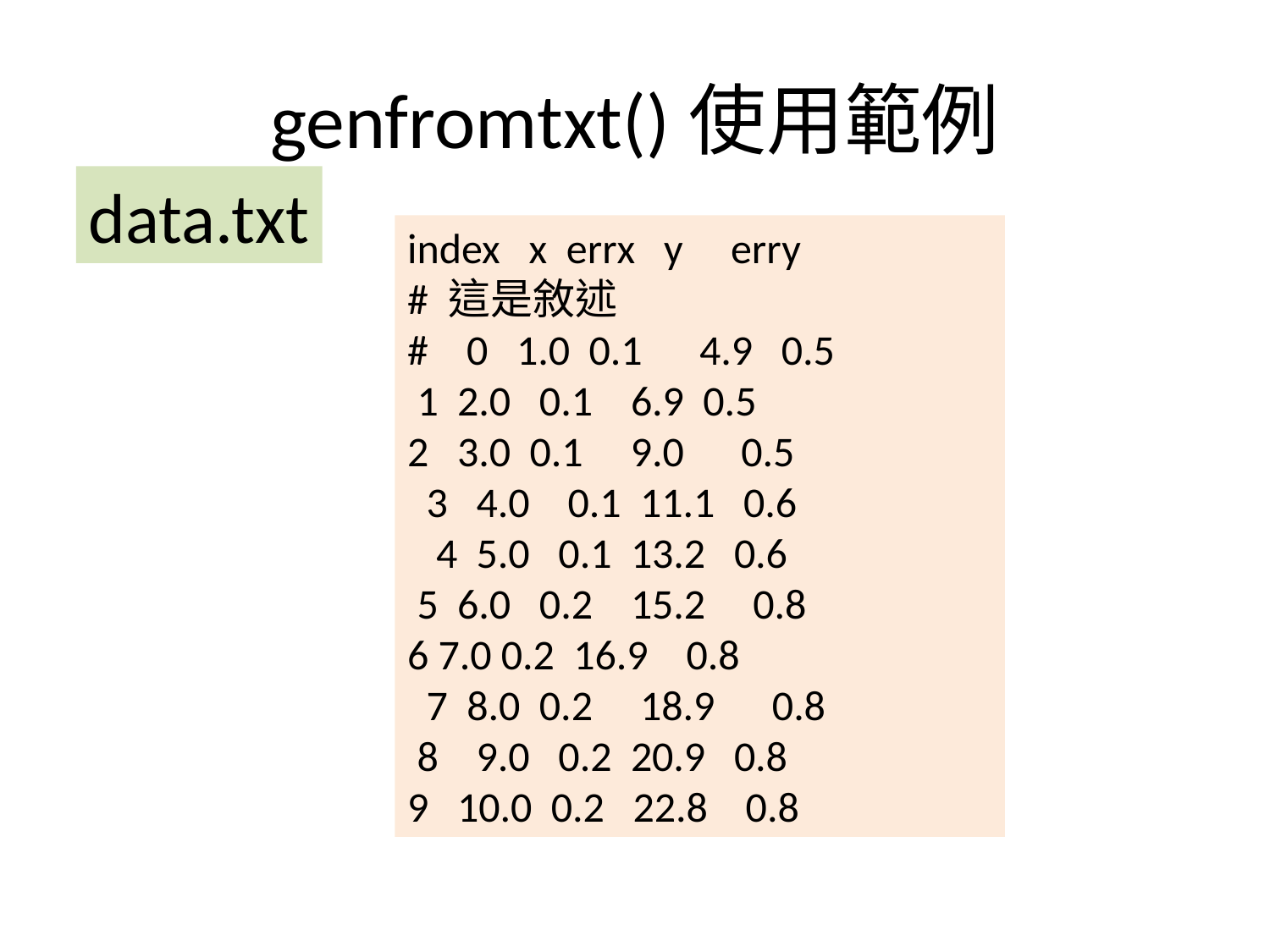

# genfromtxt()使用範例
data.txt
index   x  errx   y     erry
# 這是敘述
#    0   1.0  0.1      4.9   0.5
 1  2.0   0.1    6.9  0.5
2   3.0  0.1     9.0      0.5
  3   4.0    0.1  11.1   0.6
   4  5.0   0.1  13.2   0.6
 5  6.0   0.2    15.2     0.8
6 7.0 0.2  16.9    0.8
  7  8.0  0.2     18.9      0.8
 8    9.0   0.2  20.9   0.8
9   10.0  0.2   22.8    0.8